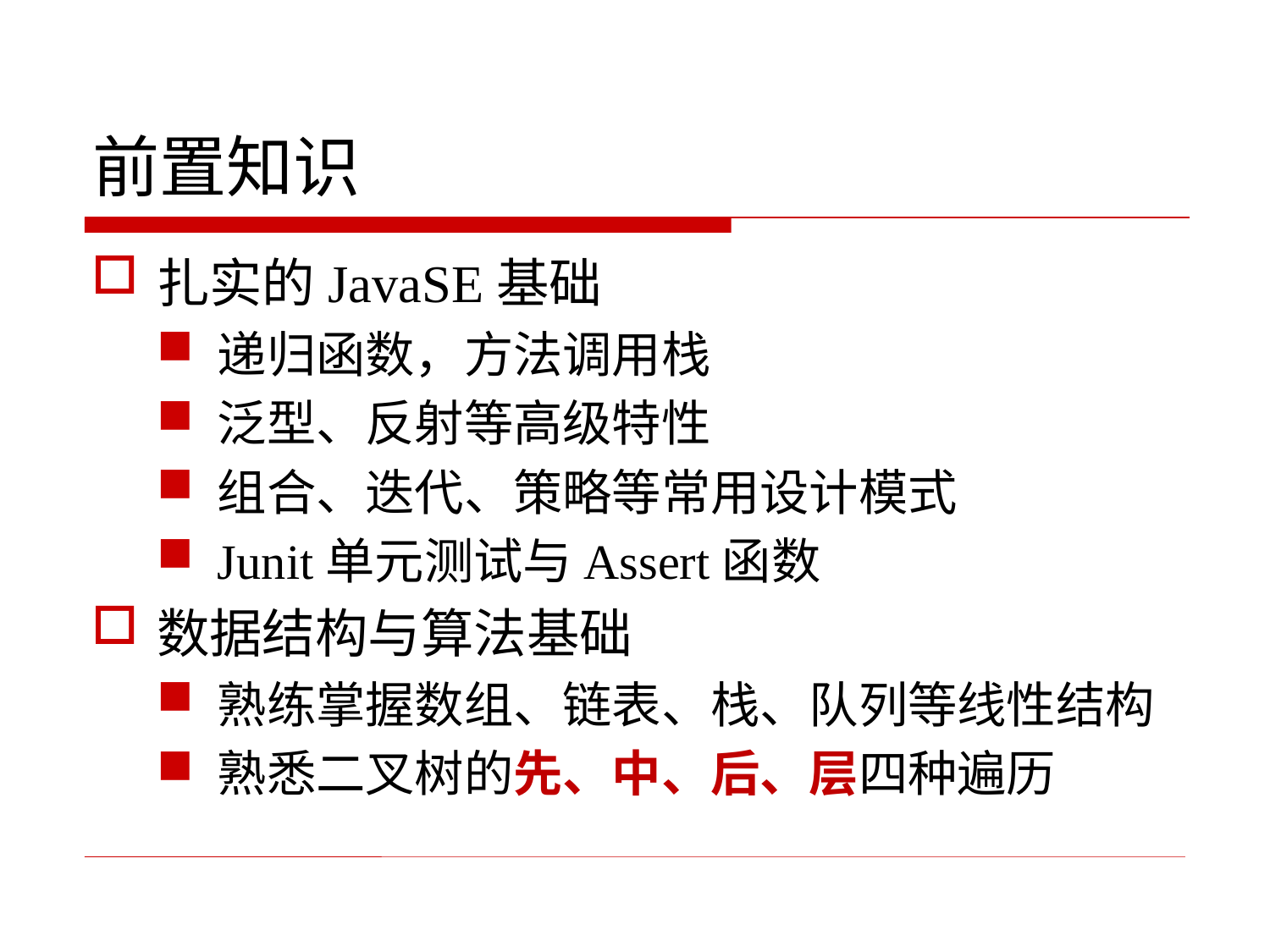

# 前置知识
扎实的JavaSE基础
递归函数，方法调用栈
泛型、反射等高级特性
组合、迭代、策略等常用设计模式
Junit单元测试与Assert函数
数据结构与算法基础
熟练掌握数组、链表、栈、队列等线性结构
熟悉二叉树的先、中、后、层四种遍历